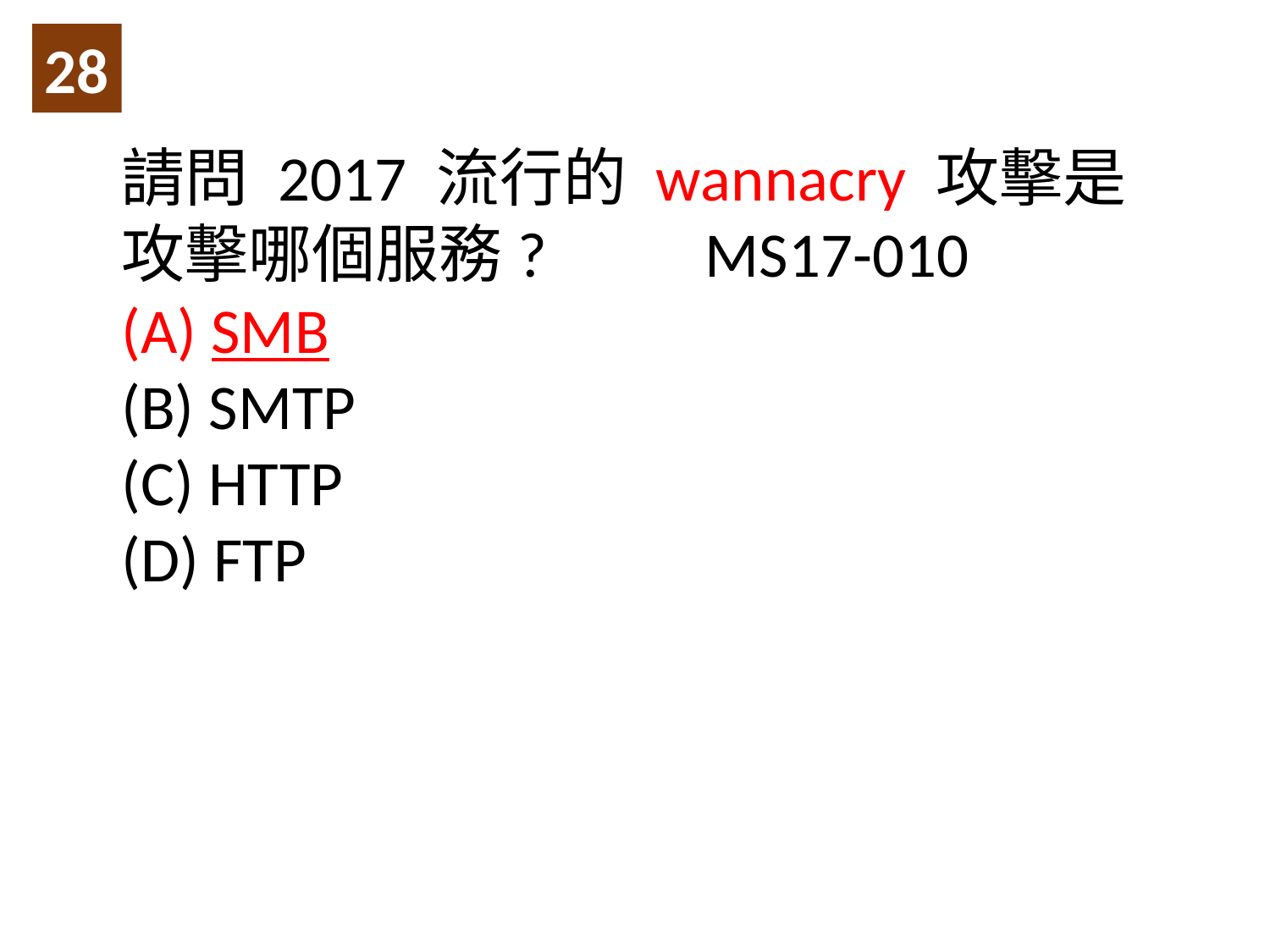

28
請問 2017 流行的 wannacry 攻擊是攻擊哪個服務?           MS17-010
(A) SMB
(B) SMTP
(C) HTTP
(D) FTP